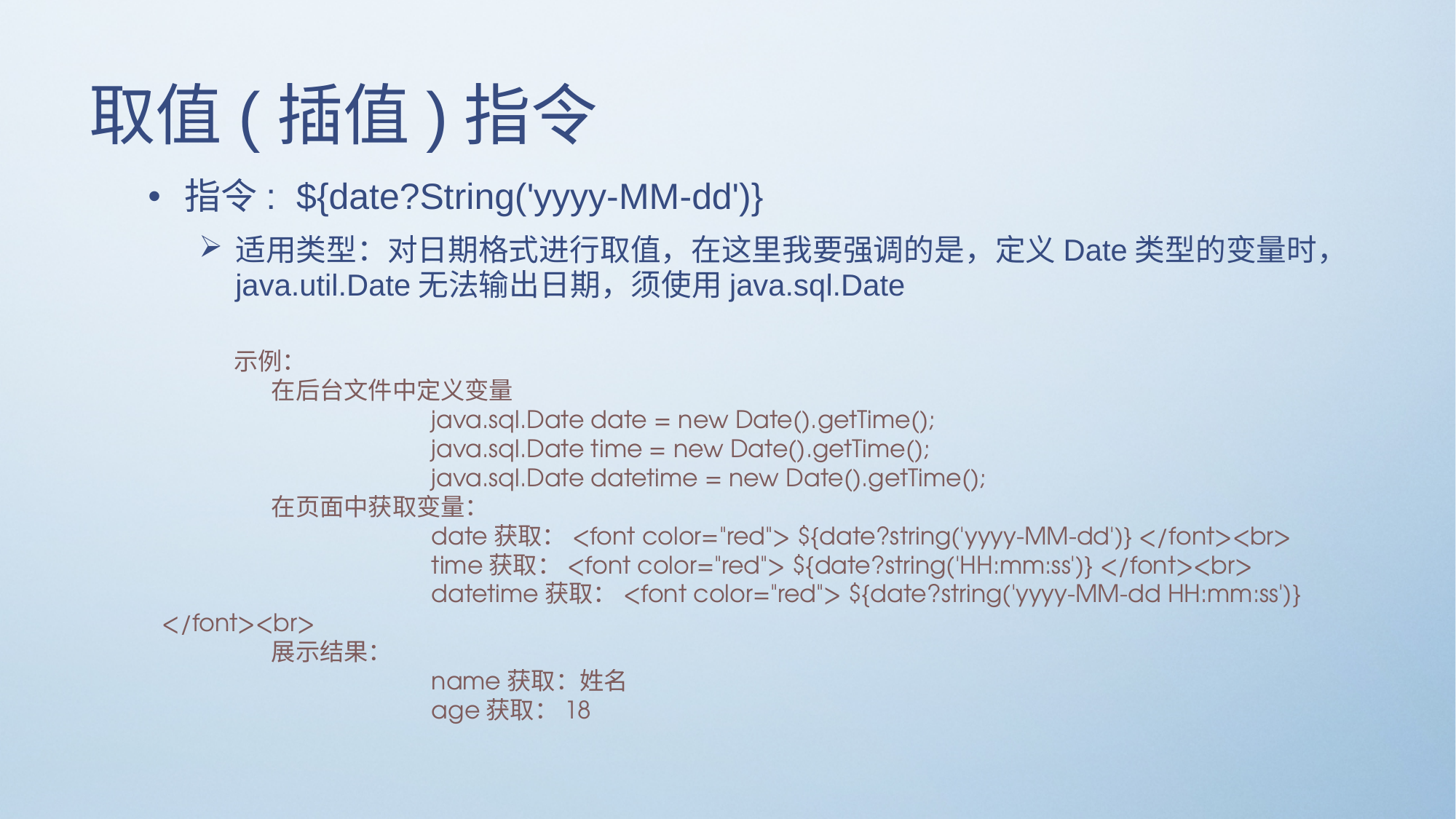

# 取值(插值)指令
指令:  ${date?String('yyyy-MM-dd')}
适用类型：对日期格式进行取值，在这里我要强调的是，定义Date类型的变量时，java.util.Date无法输出日期，须使用java.sql.Date
            示例：
	在后台文件中定义变量
                                        java.sql.Date date = new Date().getTime();
                                        java.sql.Date time = new Date().getTime();
                                        java.sql.Date datetime = new Date().getTime();
	在页面中获取变量：
                                        date获取：<font color="red"> ${date?string('yyyy-MM-dd')} </font><br>
                                        time获取：<font color="red"> ${date?string('HH:mm:ss')} </font><br>
                                        datetime获取：<font color="red"> ${date?string('yyyy-MM-dd HH:mm:ss')} </font><br>
	展示结果：
                                        name获取：姓名
                                        age获取：18